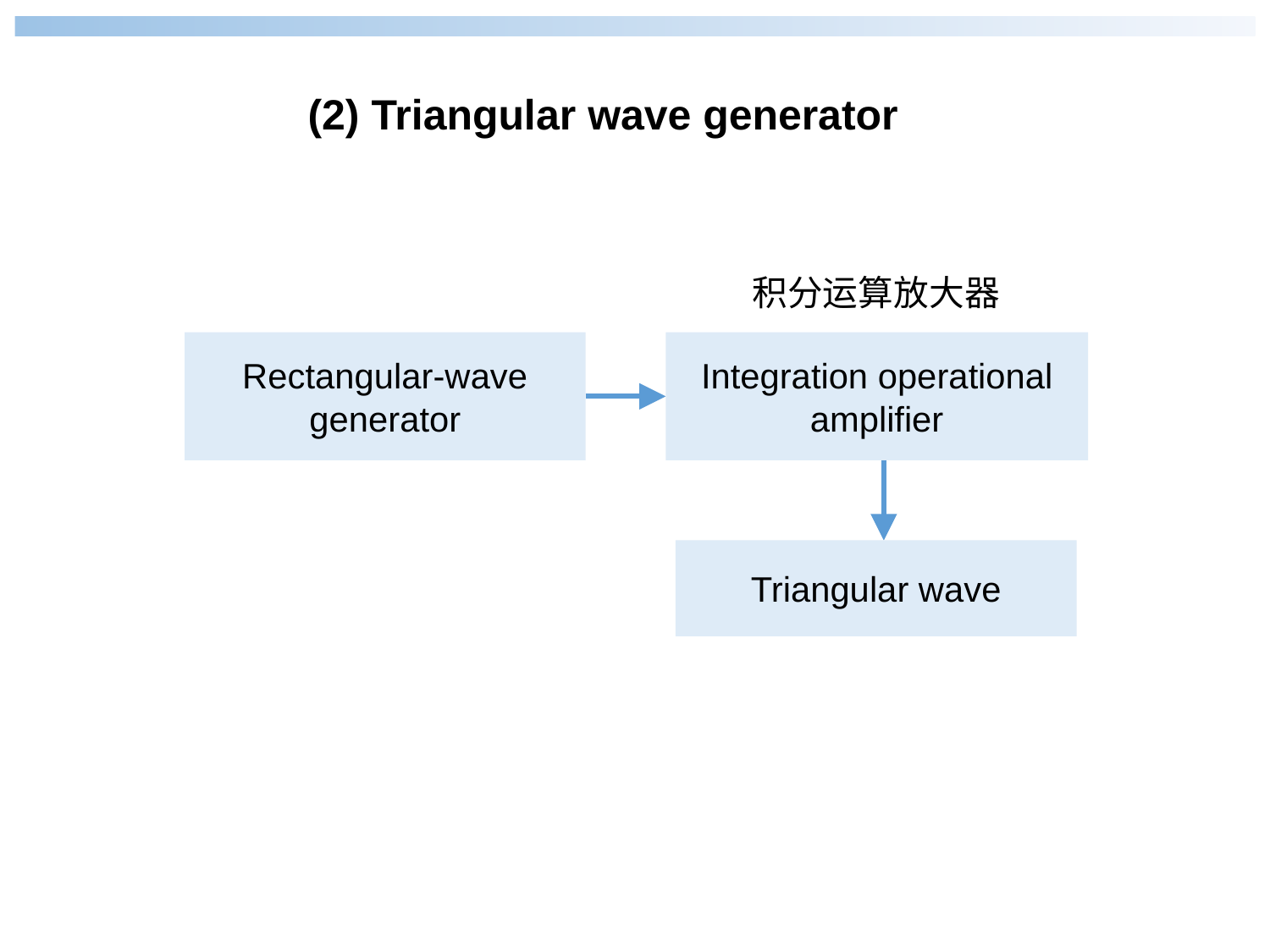

(2) Triangular wave generator
积分运算放大器
Rectangular-wave generator
Integration operational amplifier
Triangular wave